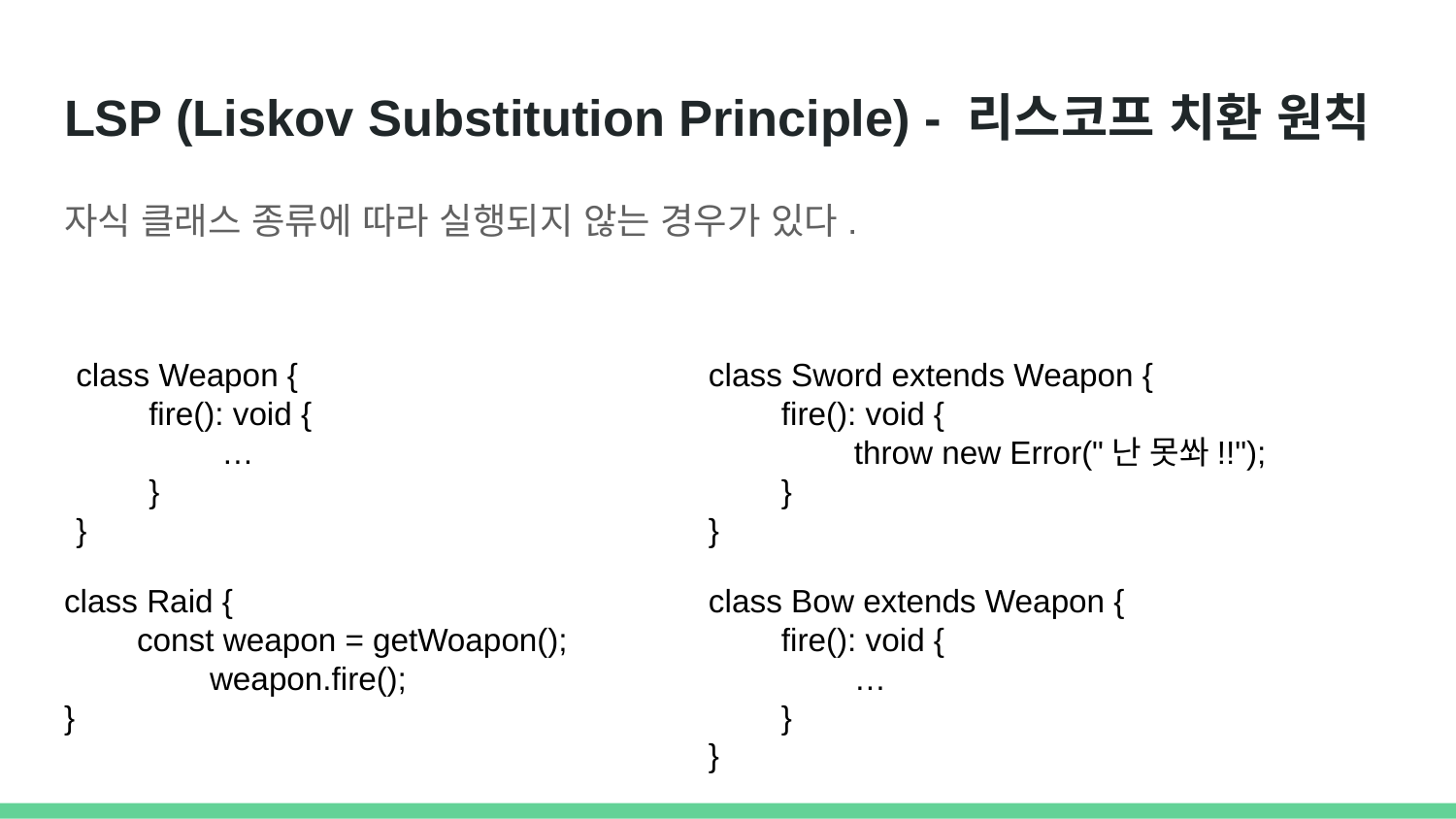

# LSP (Liskov Substitution Principle) - 리스코프 치환 원칙
자식 클래스 종류에 따라 실행되지 않는 경우가 있다.
class Weapon {
fire(): void {
…
}
}

class Sword extends Weapon {
fire(): void {
throw new Error("난 못쏴!!");
}
}
class Raid {
const weapon = getWoapon();
	weapon.fire();
}

class Bow extends Weapon {
fire(): void {
…
}
}